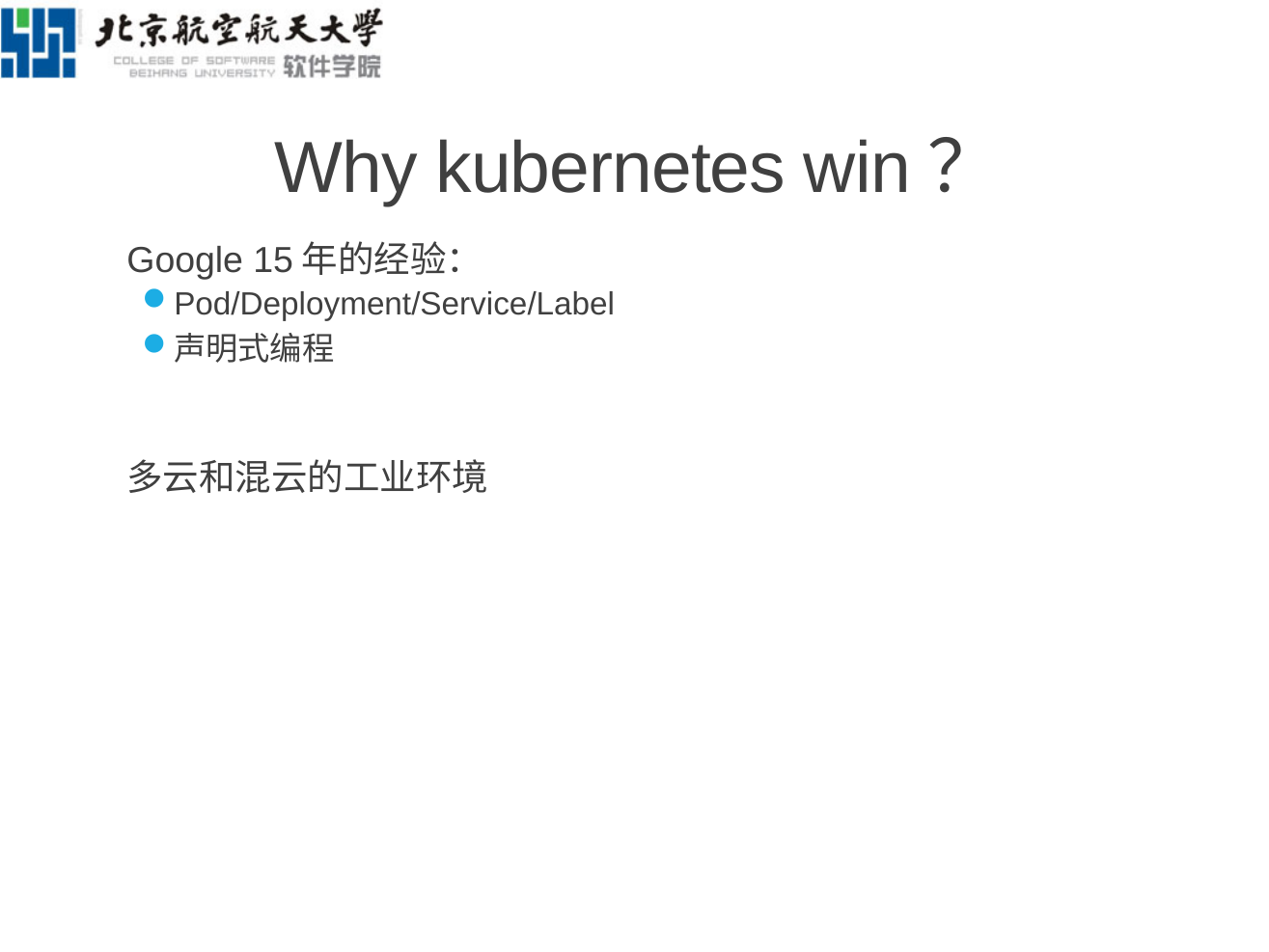

# Why kubernetes win？
Google 15年的经验：
Pod/Deployment/Service/Label
声明式编程

多云和混云的工业环境